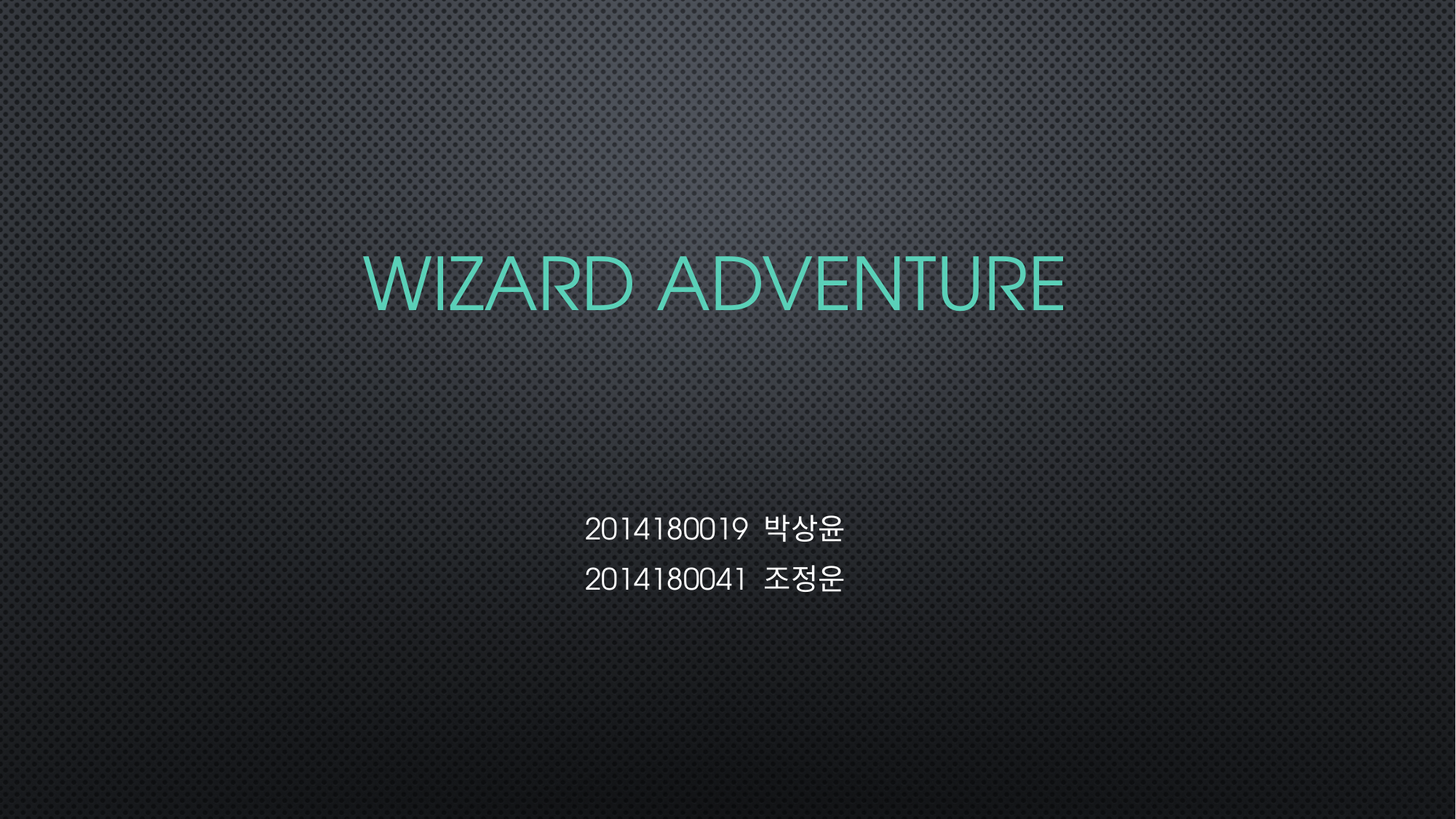

# Wizard adventure
2014180019 박상윤
2014180041 조정운